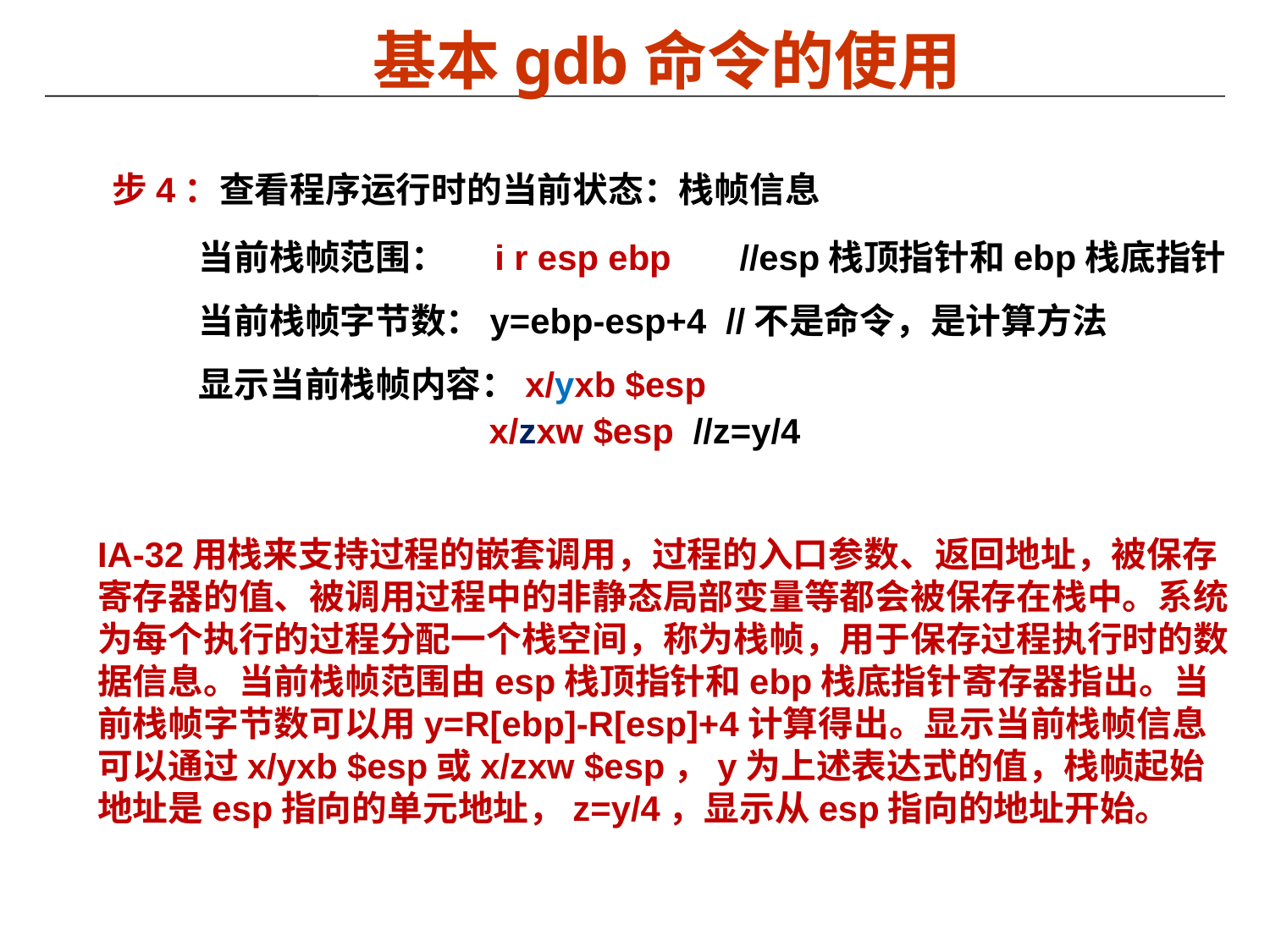

基本gdb命令的使用
步4：查看程序运行时的当前状态：栈帧信息

    当前栈帧范围：     i r esp ebp       //esp栈顶指针和ebp栈底指针
    当前栈帧字节数：y=ebp-esp+4  //不是命令，是计算方法
    显示当前栈帧内容：x/yxb $esp
                                  x/zxw $esp  //z=y/4
IA-32用栈来支持过程的嵌套调用，过程的入口参数、返回地址，被保存寄存器的值、被调用过程中的非静态局部变量等都会被保存在栈中。系统为每个执行的过程分配一个栈空间，称为栈帧，用于保存过程执行时的数据信息。当前栈帧范围由esp栈顶指针和ebp栈底指针寄存器指出。当前栈帧字节数可以用y=R[ebp]-R[esp]+4计算得出。显示当前栈帧信息可以通过x/yxb $esp或x/zxw $esp，y为上述表达式的值，栈帧起始地址是esp指向的单元地址，z=y/4，显示从esp指向的地址开始。